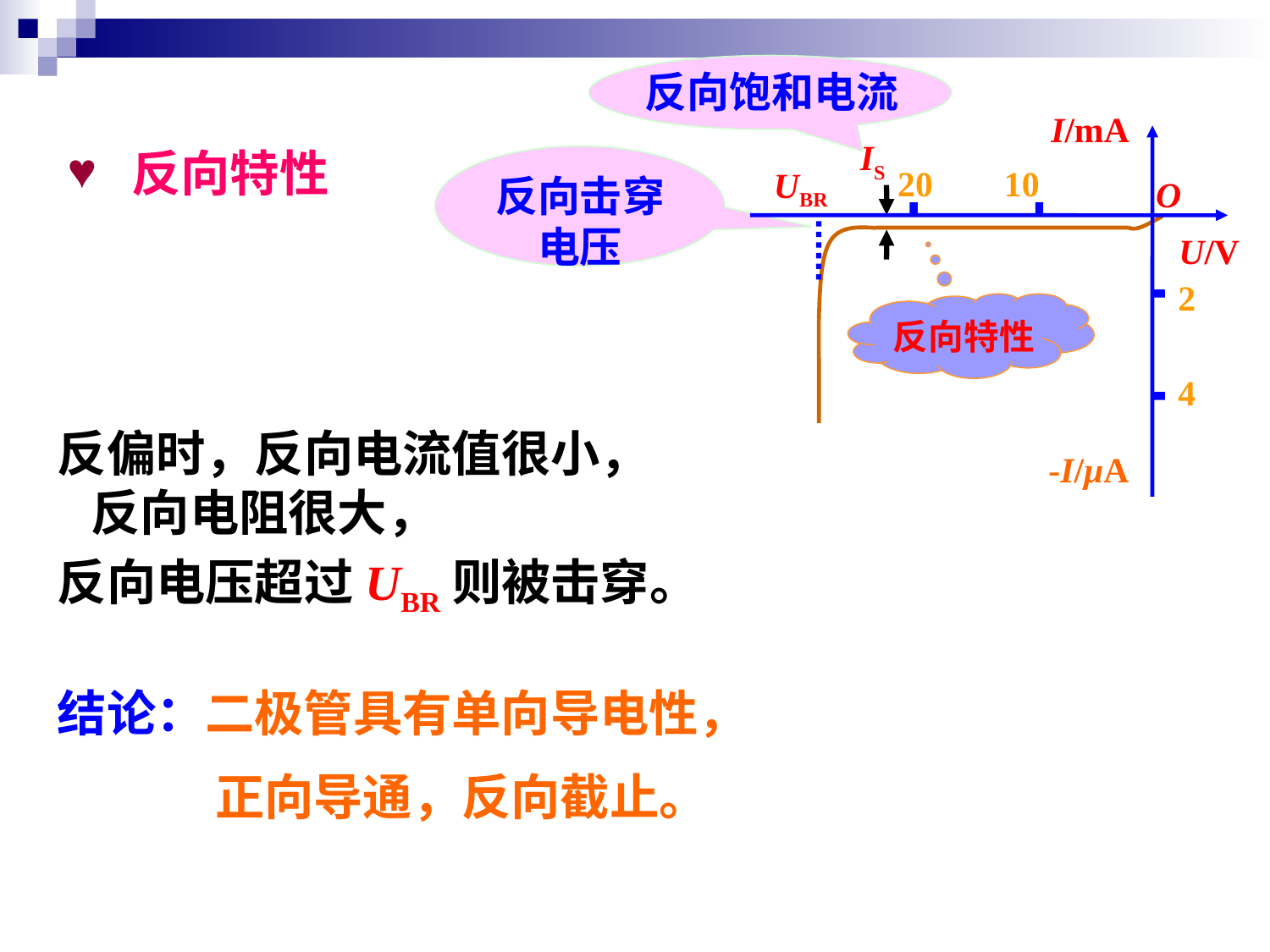

反向饱和电流
I/mA

U/V
-I/μA
20        10
2
4
O
IS
  反向特性
反向击穿电压
UBR

反向特性
反偏时，反向电流值很小，              反向电阻很大，
反向电压超过UBR则被击穿。
结论：二极管具有单向导电性，
             正向导通，反向截止。

35